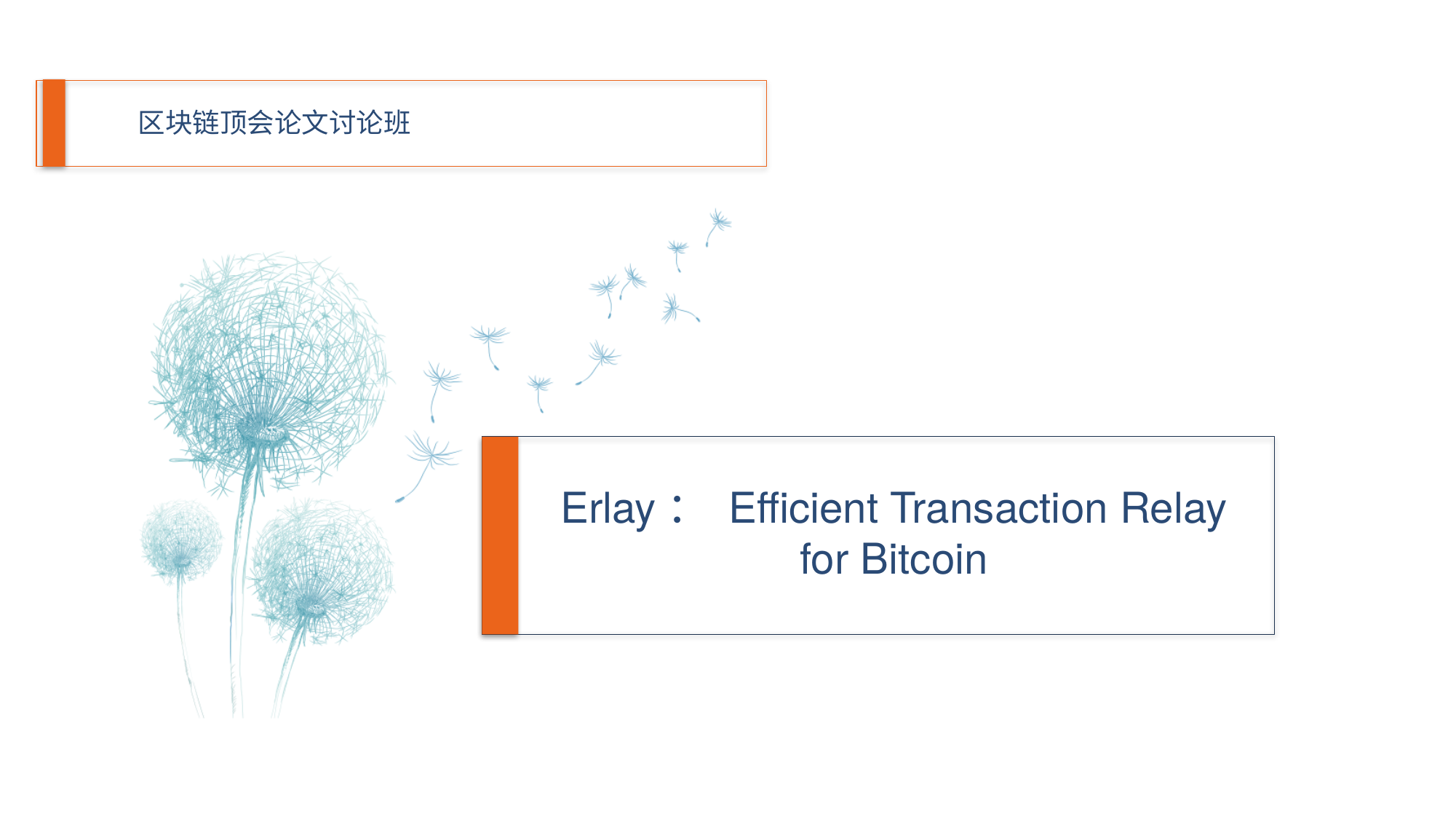

区块链顶会论文讨论班
# Erlay： Efficient Transaction Relay for Bitcoin